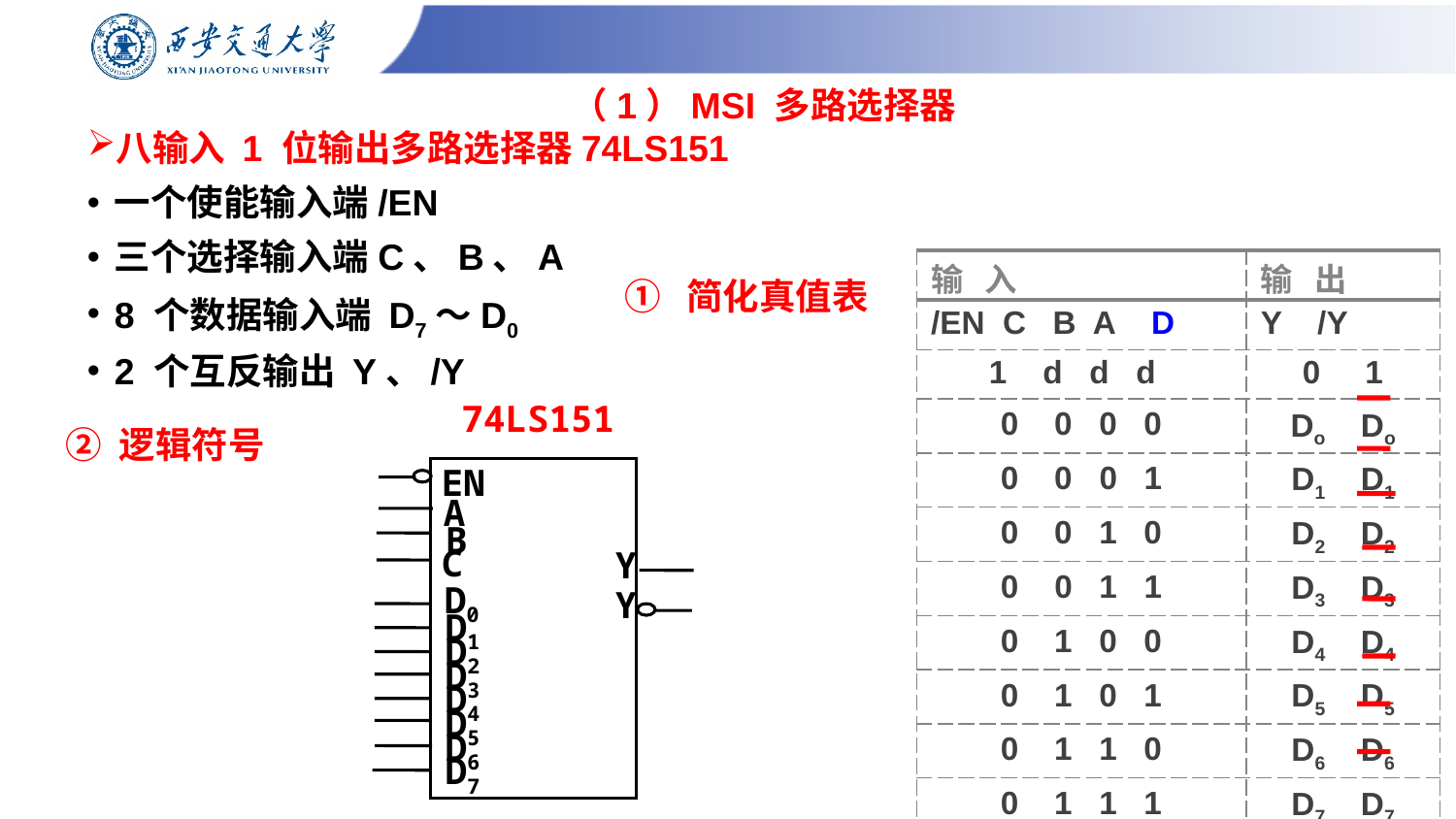

# （1）MSI 多路选择器
八输入 1 位输出多路选择器74LS151
一个使能输入端/EN
三个选择输入端C、B、A
8 个数据输入端 D7～D0
2 个互反输出 Y、/Y
| 输 入 | 输 出 |
| --- | --- |
| /EN C B A D | Y /Y |
| 1 d d d | 0 1 |
| 0 0 0 0 | Do Do |
| 0 0 0 1 | D1 D1 |
| 0 0 1 0 | D2 D2 |
| 0 0 1 1 | D3 D3 |
| 0 1 0 0 | D4 D4 |
| 0 1 0 1 | D5 D5 |
| 0 1 1 0 | D6 D6 |
| 0 1 1 1 | D7 D7 |
①  简化真值表
74LS151
EN

A

B
C
 Y

D0

 Y
D1

D2

D3

D4

D5

D6

D7

② 逻辑符号
33